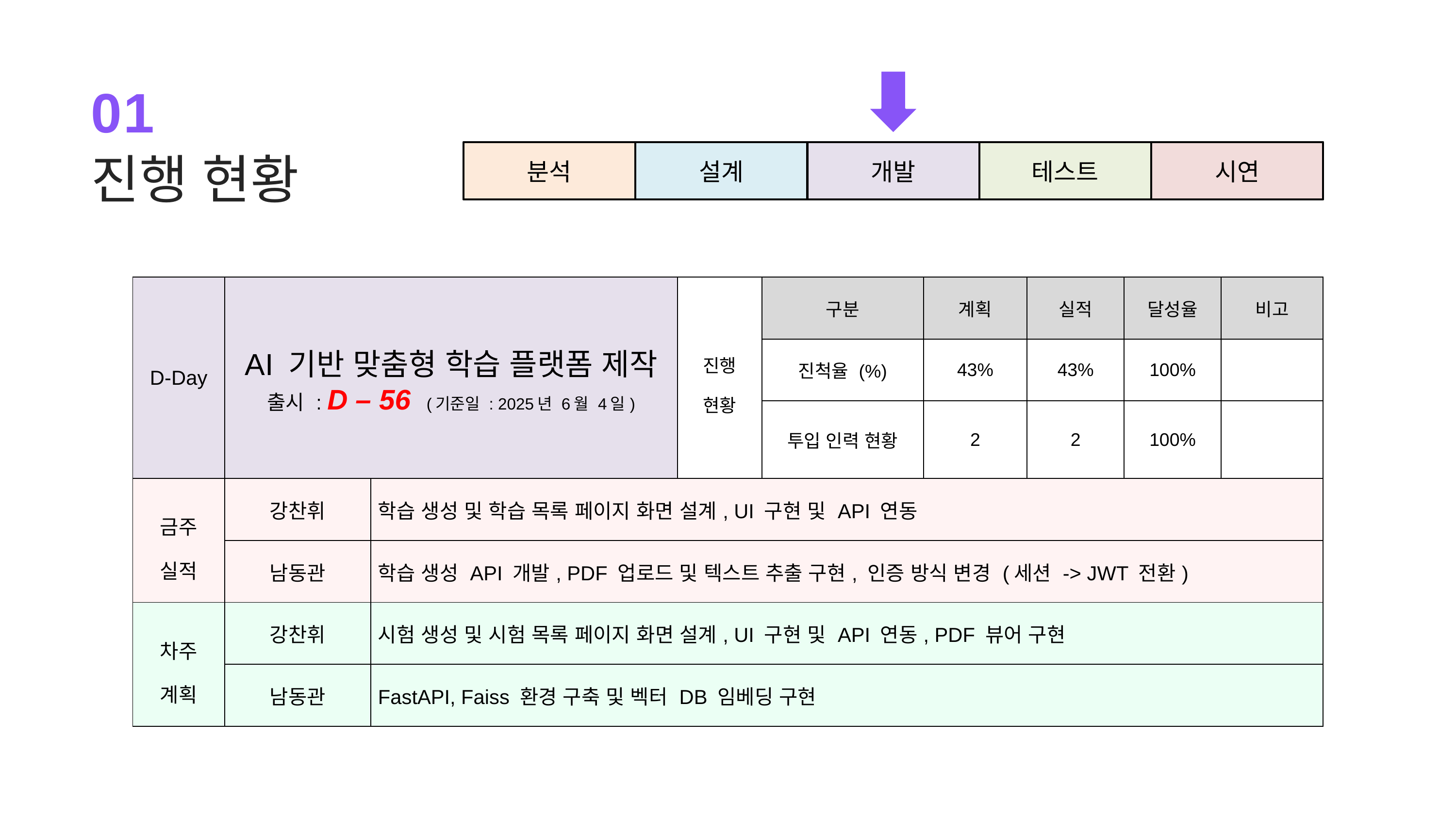

01

분석
설계
개발
테스트
시연
진행 현황
| D-Day | AI 기반 맞춤형 학습 플랫폼 제작 출시 : D – 56 (기준일 : 2025년 6월 4일) |  | 진행 현황 | 구분 | 계획 | 실적 | 달성율 | 비고 |
| --- | --- | --- | --- | --- | --- | --- | --- | --- |
|  |  |  |  | 진척율 (%) | 43% | 43% | 100% |  |
|  |  |  |  | 투입 인력 현황 | 2 | 2 | 100% |  |
| 금주 실적 | 강찬휘 | 학습 생성 및 학습 목록 페이지 화면 설계, UI 구현 및 API 연동 |  |  |  |  |  |  |
|  | 남동관 | 학습 생성 API 개발, PDF 업로드 및 텍스트 추출 구현, 인증 방식 변경 (세션 -> JWT 전환) |  |  |  |  |  |  |
| 차주 계획 | 강찬휘 | 시험 생성 및 시험 목록 페이지 화면 설계, UI 구현 및 API 연동, PDF 뷰어 구현 |  |  |  |  |  |  |
|  | 남동관 | FastAPI, Faiss 환경 구축 및 벡터 DB 임베딩 구현 |  |  |  |  |  |  |